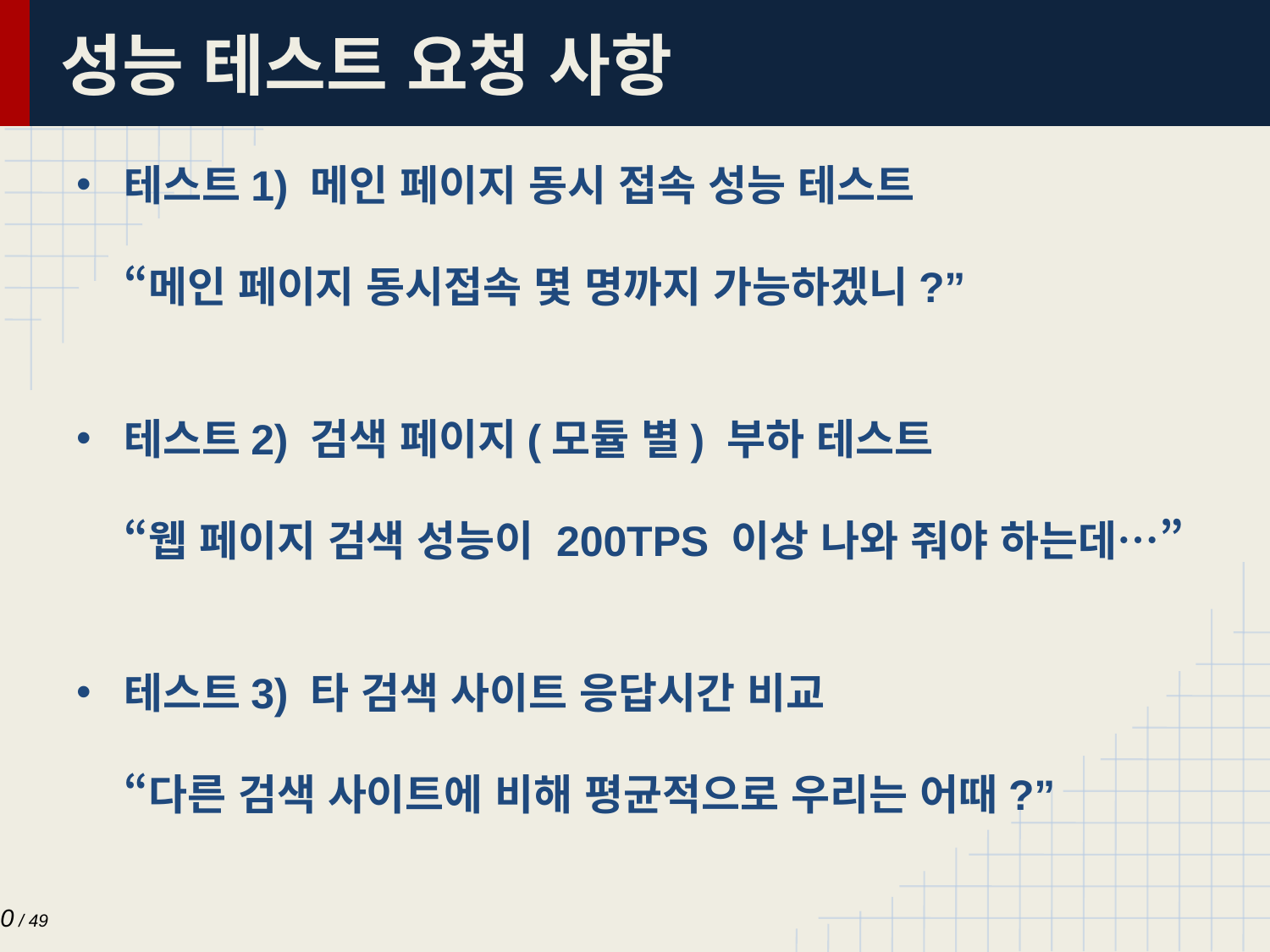

# 성능 테스트 요청 사항
테스트1) 메인 페이지 동시 접속 성능 테스트
“메인 페이지 동시접속 몇 명까지 가능하겠니?”

테스트2) 검색 페이지(모듈 별) 부하 테스트
“웹 페이지 검색 성능이 200TPS 이상 나와 줘야 하는데…”

테스트3) 타 검색 사이트 응답시간 비교
“다른 검색 사이트에 비해 평균적으로 우리는 어때?”